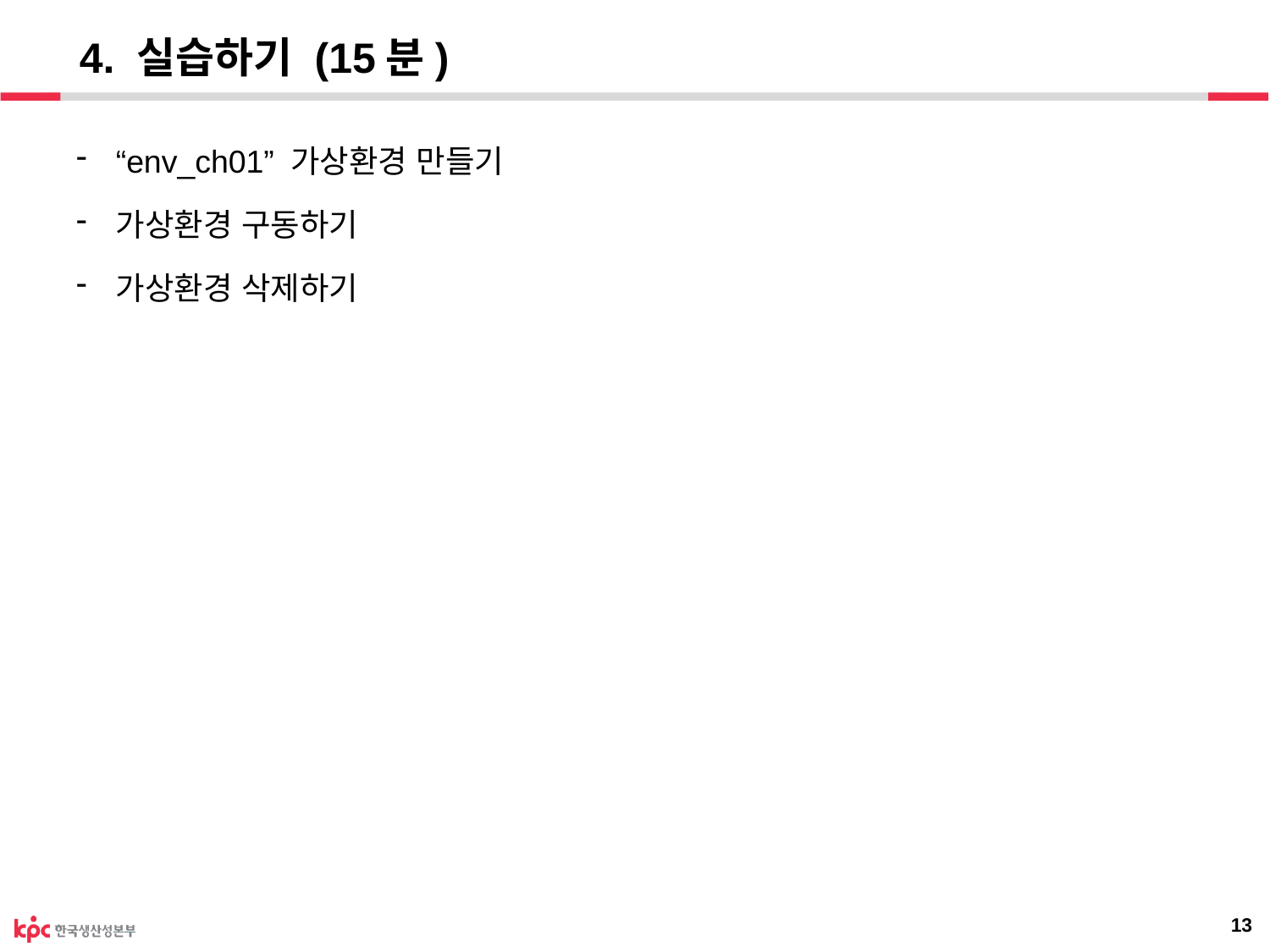

# 4. 실습하기 (15분)
“env_ch01” 가상환경 만들기
가상환경 구동하기
가상환경 삭제하기